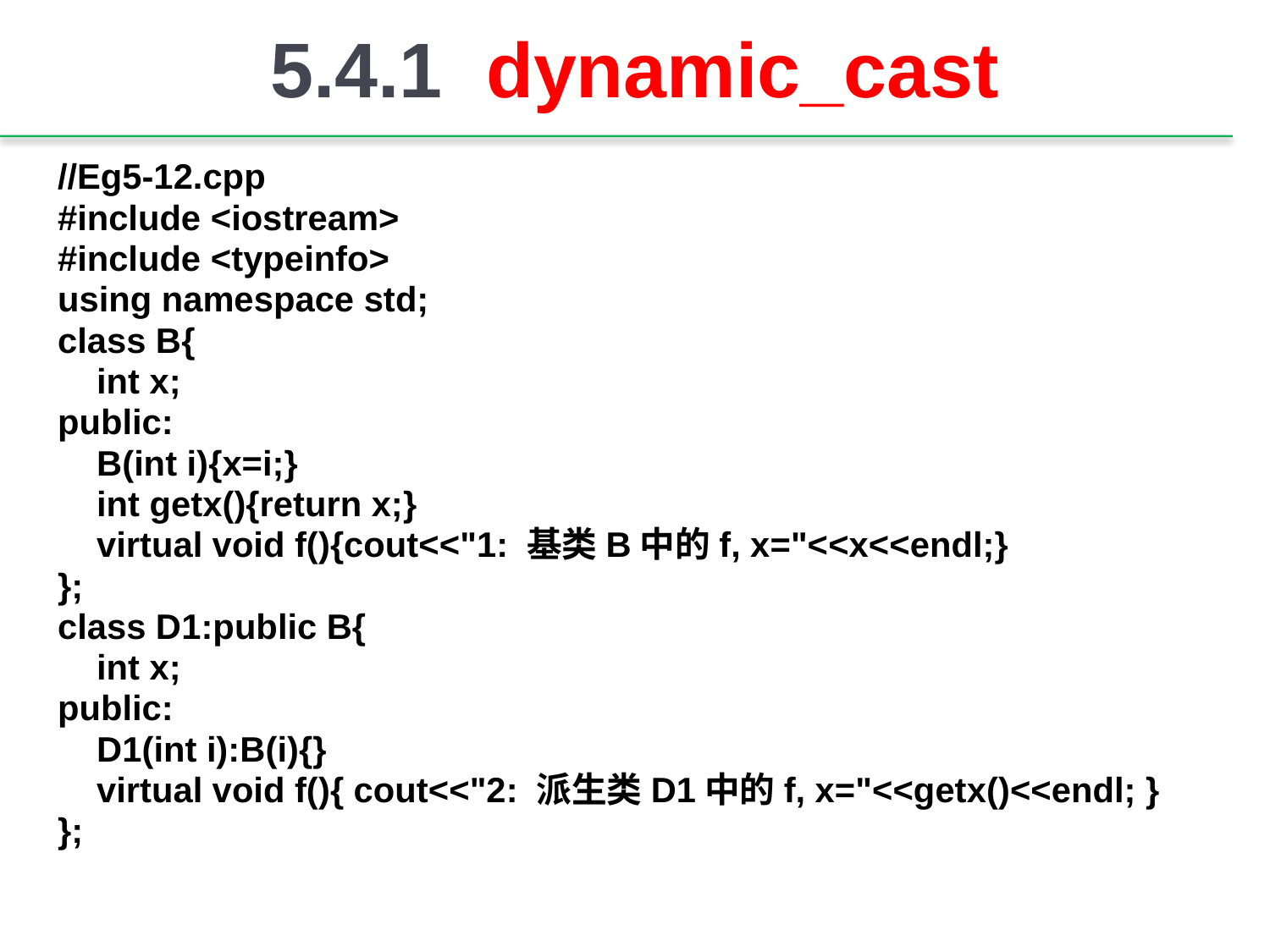

# 5.4.1  dynamic_cast
//Eg5-12.cpp
#include <iostream>
#include <typeinfo>
using namespace std;
class B{
    int x;
public:
    B(int i){x=i;}
    int getx(){return x;}
    virtual void f(){cout<<"1: 基类B中的f, x="<<x<<endl;}
};
class D1:public B{
    int x;
public:
    D1(int i):B(i){}
    virtual void f(){ cout<<"2: 派生类D1中的f, x="<<getx()<<endl; }
};